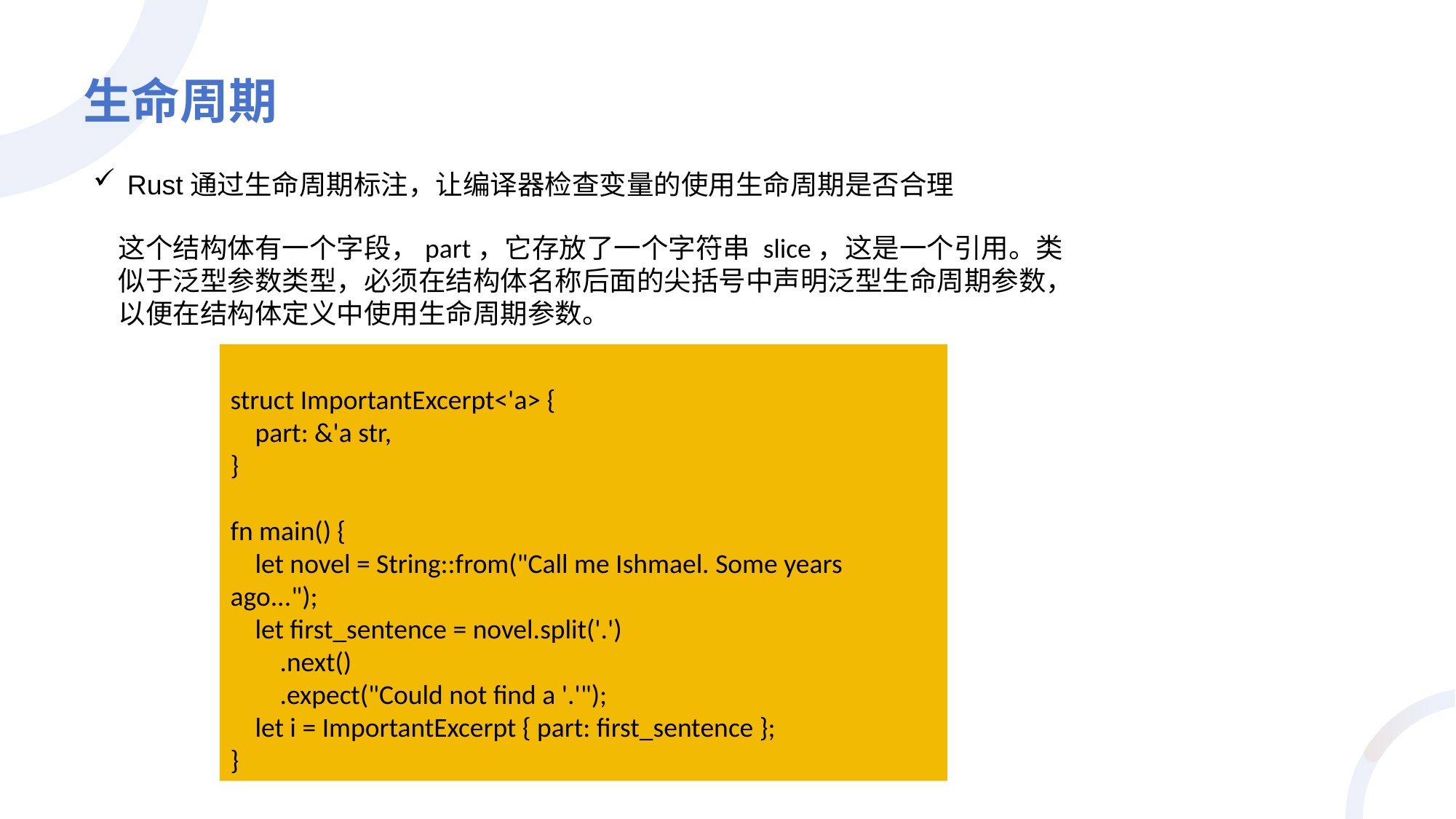

# 生命周期
Rust通过生命周期标注，让编译器检查变量的使用生命周期是否合理
这个结构体有一个字段，part，它存放了一个字符串 slice，这是一个引用。类似于泛型参数类型，必须在结构体名称后面的尖括号中声明泛型生命周期参数，以便在结构体定义中使用生命周期参数。

struct ImportantExcerpt<'a> {
    part: &'a str,
}

fn main() {
    let novel = String::from("Call me Ishmael. Some years ago...");
    let first_sentence = novel.split('.')
        .next()
        .expect("Could not find a '.'");
    let i = ImportantExcerpt { part: first_sentence };
}